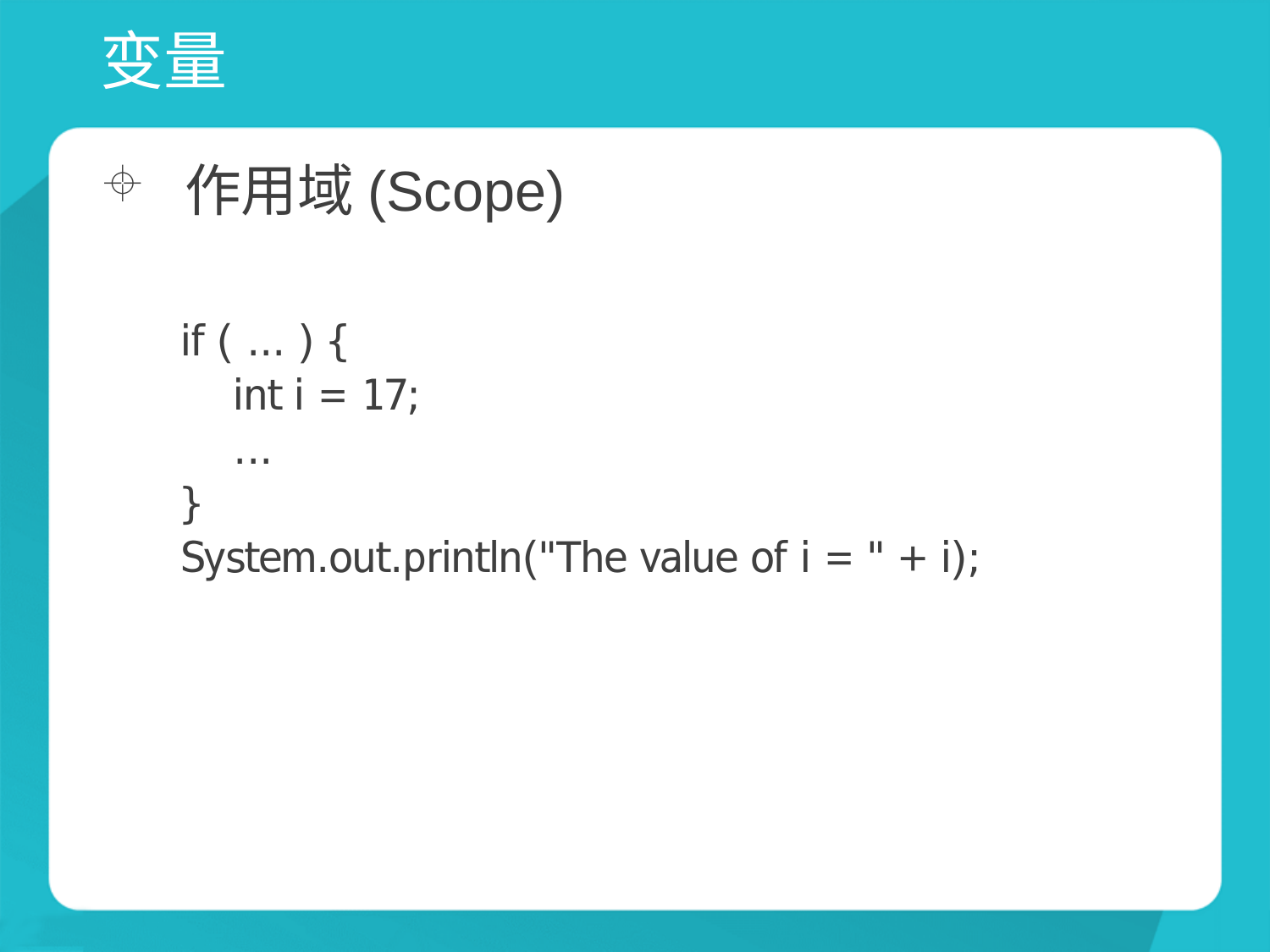

# 变量
作用域(Scope)

if ( ... ) {
    int i = 17;
    ...
}
System.out.println("The value of i = " + i);